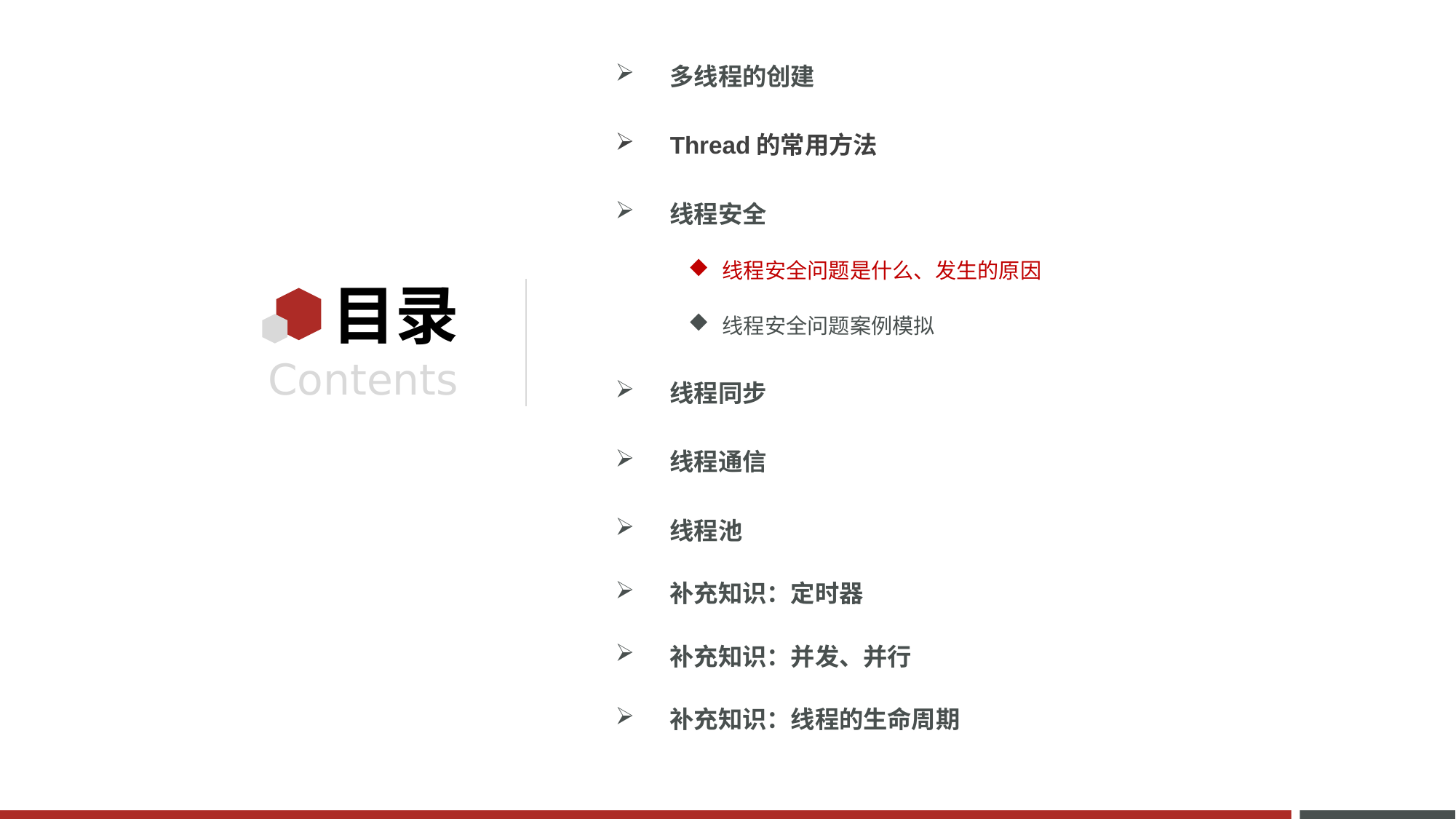

多线程的创建
Thread的常用方法
线程安全
线程安全问题是什么、发生的原因
线程安全问题案例模拟
线程同步
线程通信
线程池
补充知识：定时器
补充知识：并发、并行
补充知识：线程的生命周期